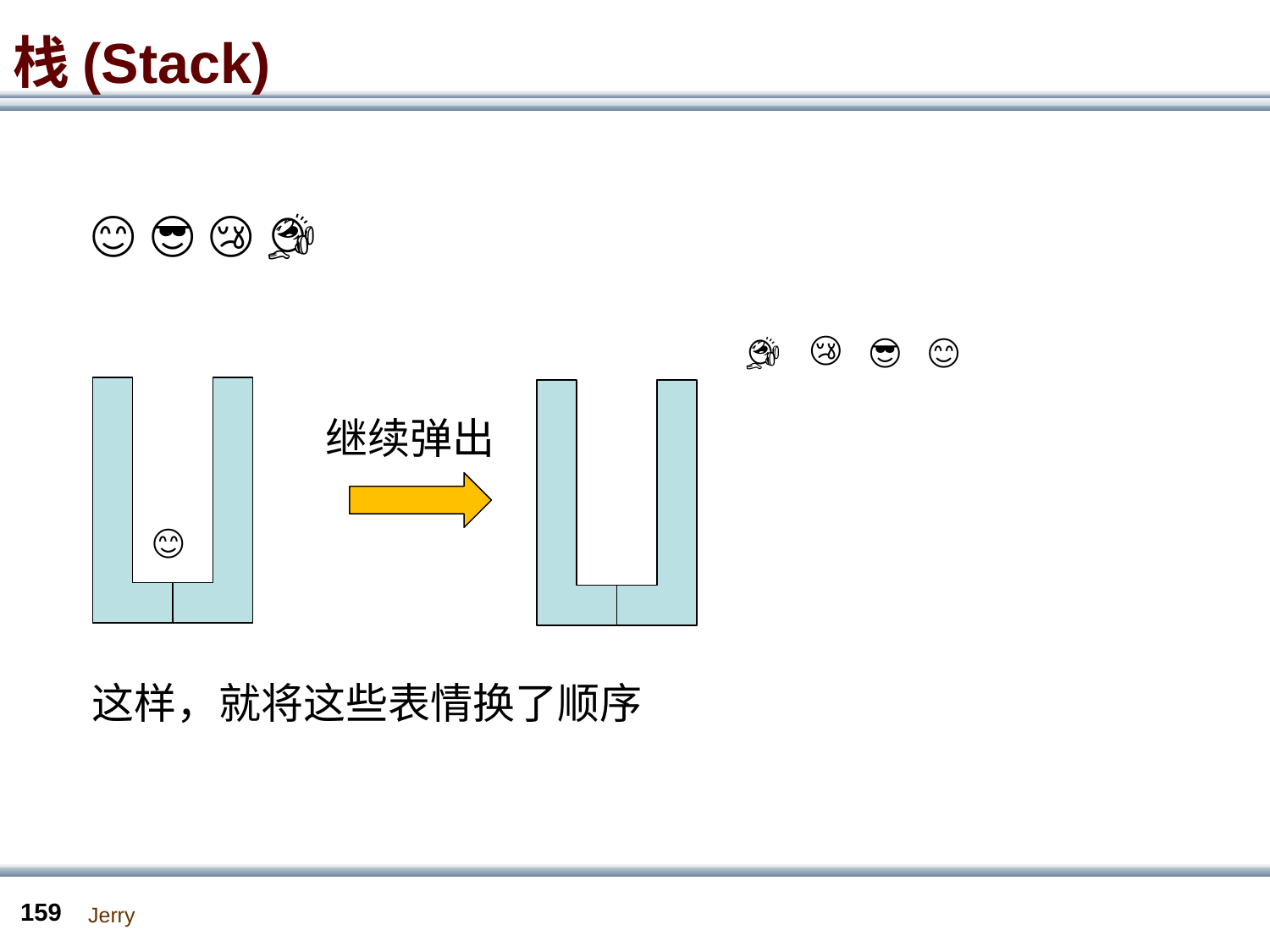

# 栈(Stack)
😊 😎 😢 🤣
😢
🤣
😎
😊

继续弹出

😊
这样，就将这些表情换了顺序